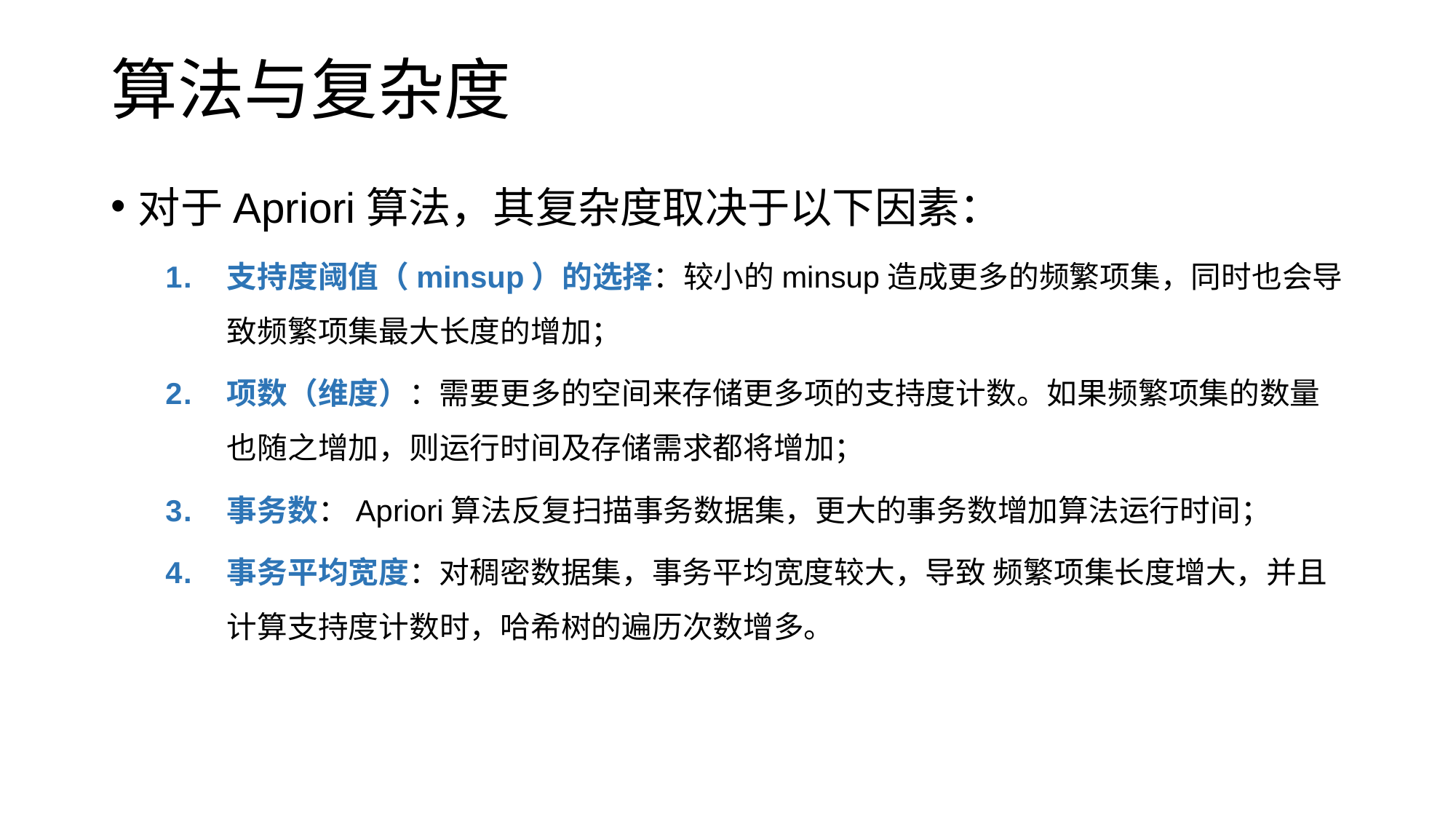

# 算法与复杂度
对于Apriori算法，其复杂度取决于以下因素：
支持度阈值（minsup）的选择：较小的minsup造成更多的频繁项集，同时也会导致频繁项集最大长度的增加；
项数（维度）：需要更多的空间来存储更多项的支持度计数。如果频繁项集的数量也随之增加，则运行时间及存储需求都将增加；
事务数：Apriori算法反复扫描事务数据集，更大的事务数增加算法运行时间；
事务平均宽度：对稠密数据集，事务平均宽度较大，导致 频繁项集长度增大，并且计算支持度计数时，哈希树的遍历次数增多。